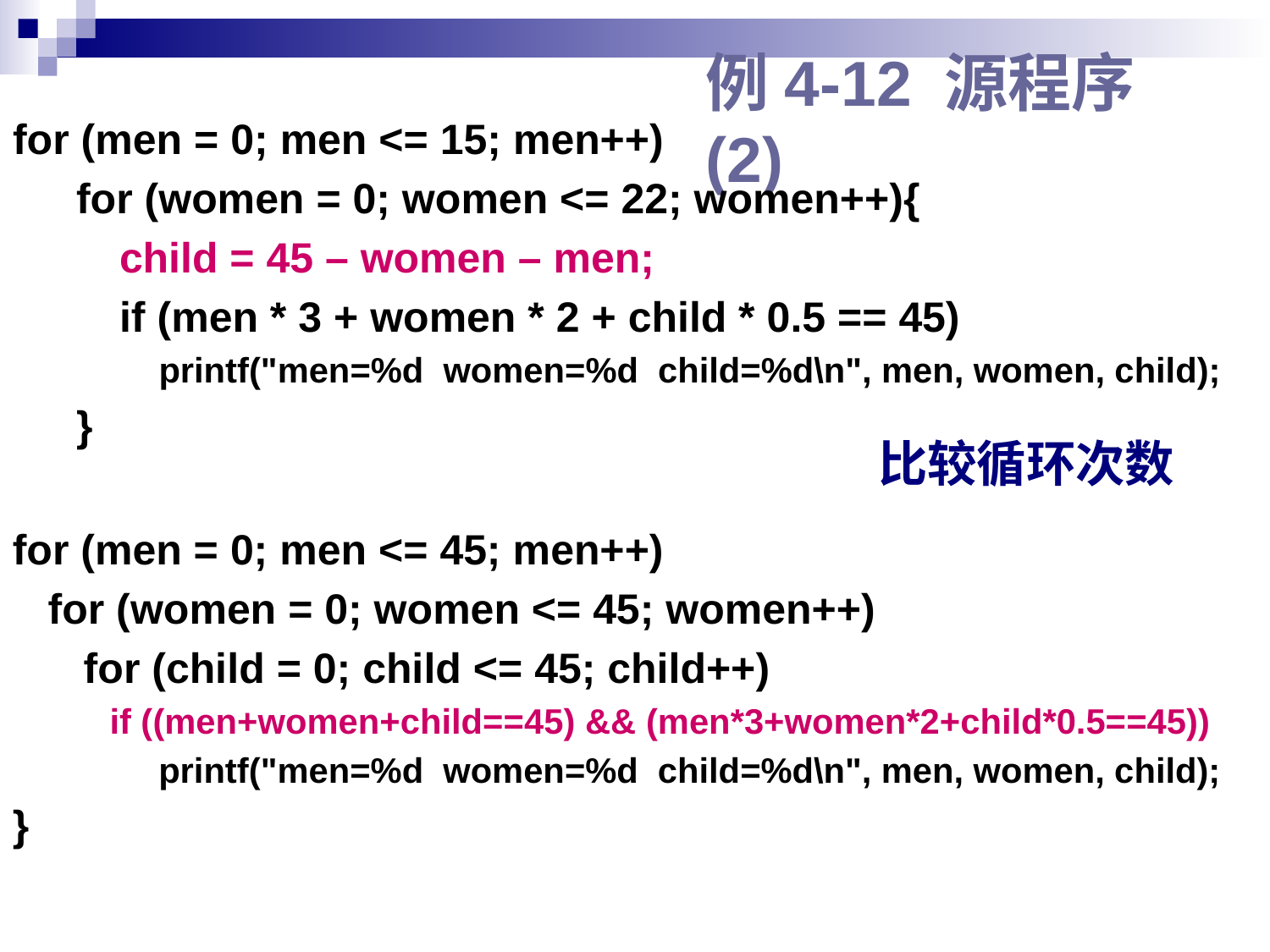

# 例4-12 源程序(2)
for (men = 0; men <= 15; men++)
for (women = 0; women <= 22; women++){
         child = 45 – women – men;
         if (men * 3 + women * 2 + child * 0.5 == 45)
               printf("men=%d  women=%d  child=%d\n", men, women, child);
}
比较循环次数
for (men = 0; men <= 45; men++)
   for (women = 0; women <= 45; women++)
      for (child = 0; child <= 45; child++)
          if ((men+women+child==45) && (men*3+women*2+child*0.5==45))
               printf("men=%d  women=%d  child=%d\n", men, women, child);
}